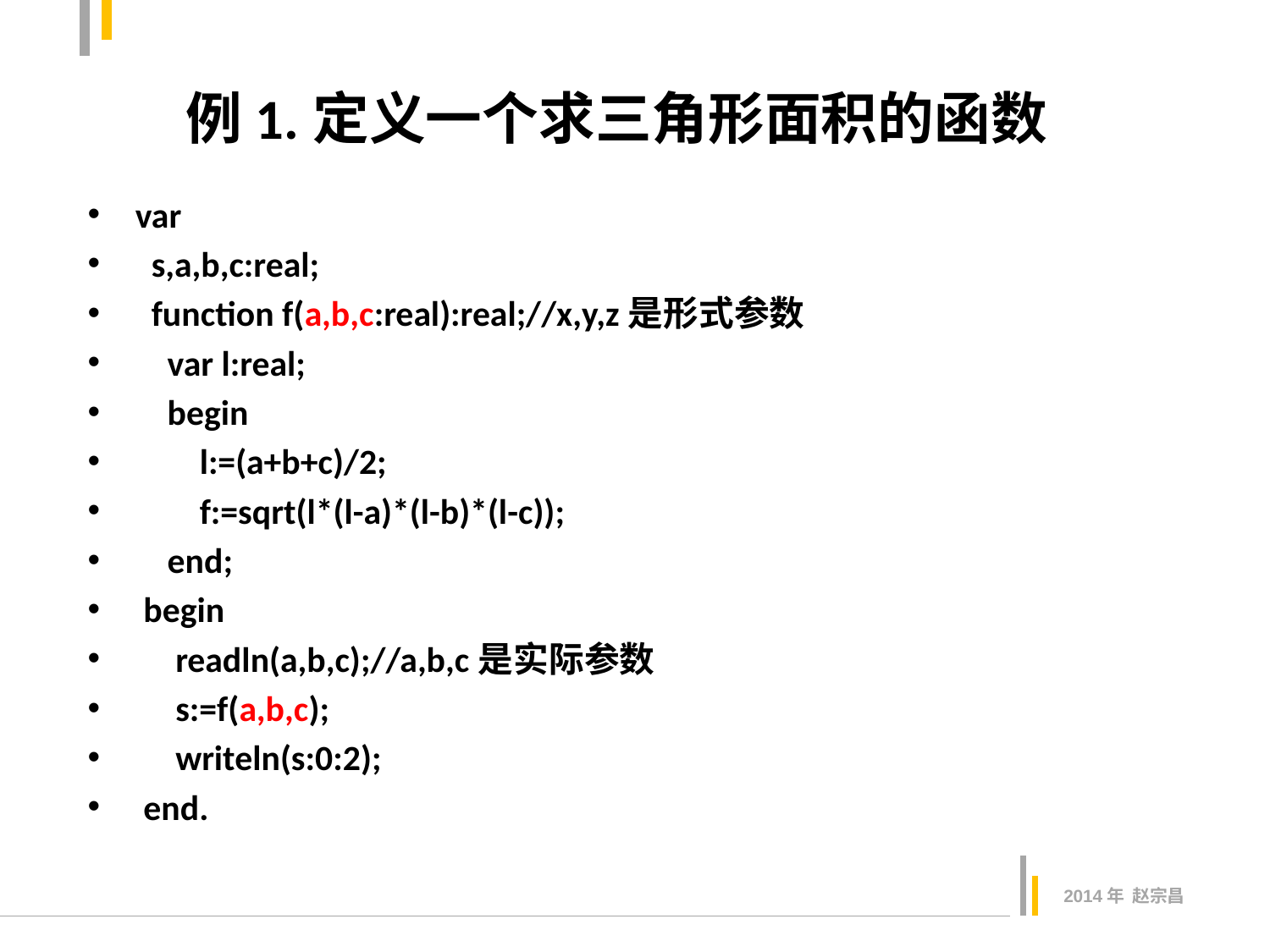

# 例1.定义一个求三角形面积的函数
var
  s,a,b,c:real;
  function f(a,b,c:real):real;//x,y,z是形式参数
    var l:real;
    begin
        l:=(a+b+c)/2;
        f:=sqrt(l*(l-a)*(l-b)*(l-c));
    end;
 begin
     readln(a,b,c);//a,b,c是实际参数
     s:=f(a,b,c);
     writeln(s:0:2);
 end.